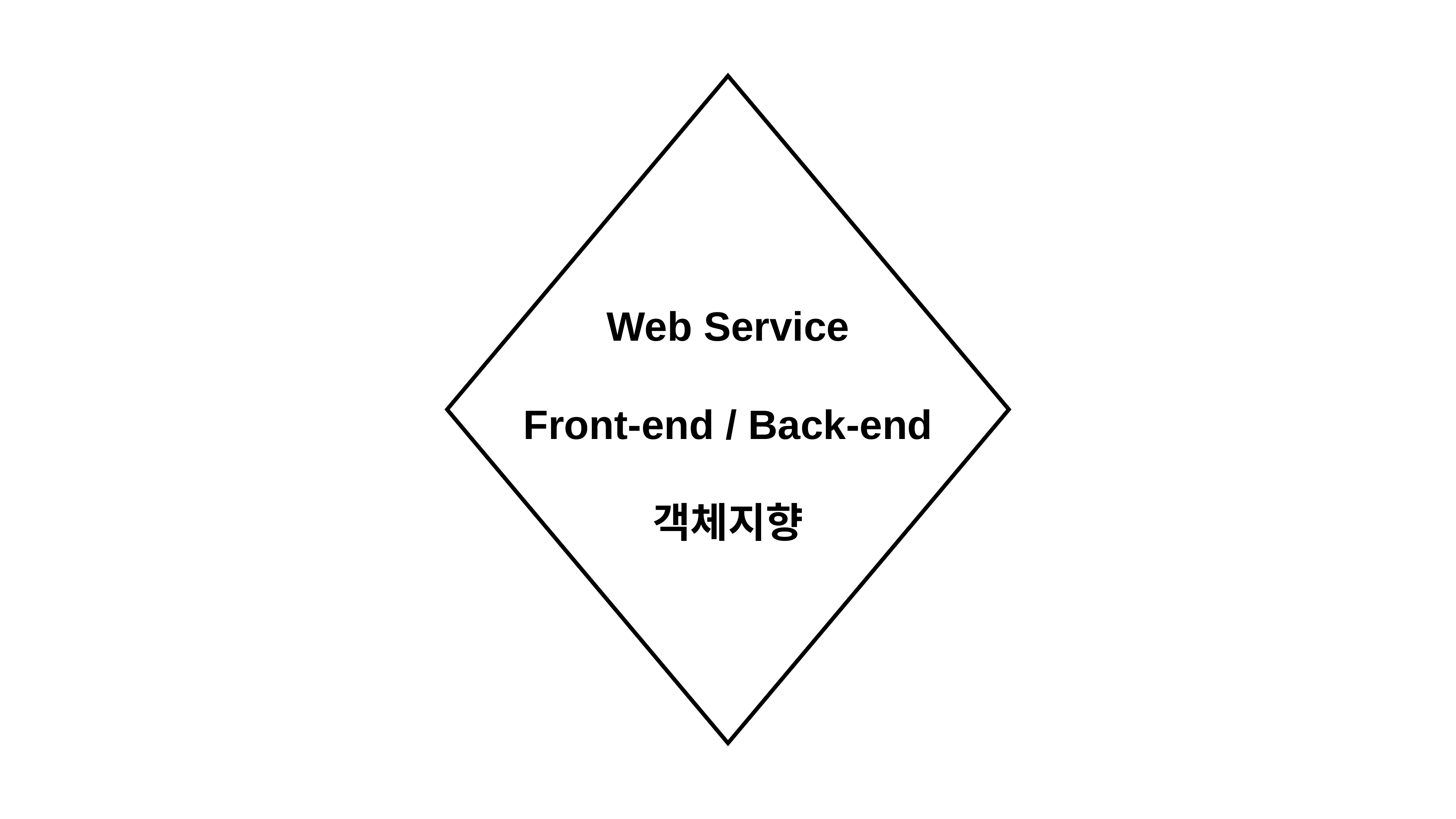

ㅍ
Web Service
Front-end / Back-end
객체지향